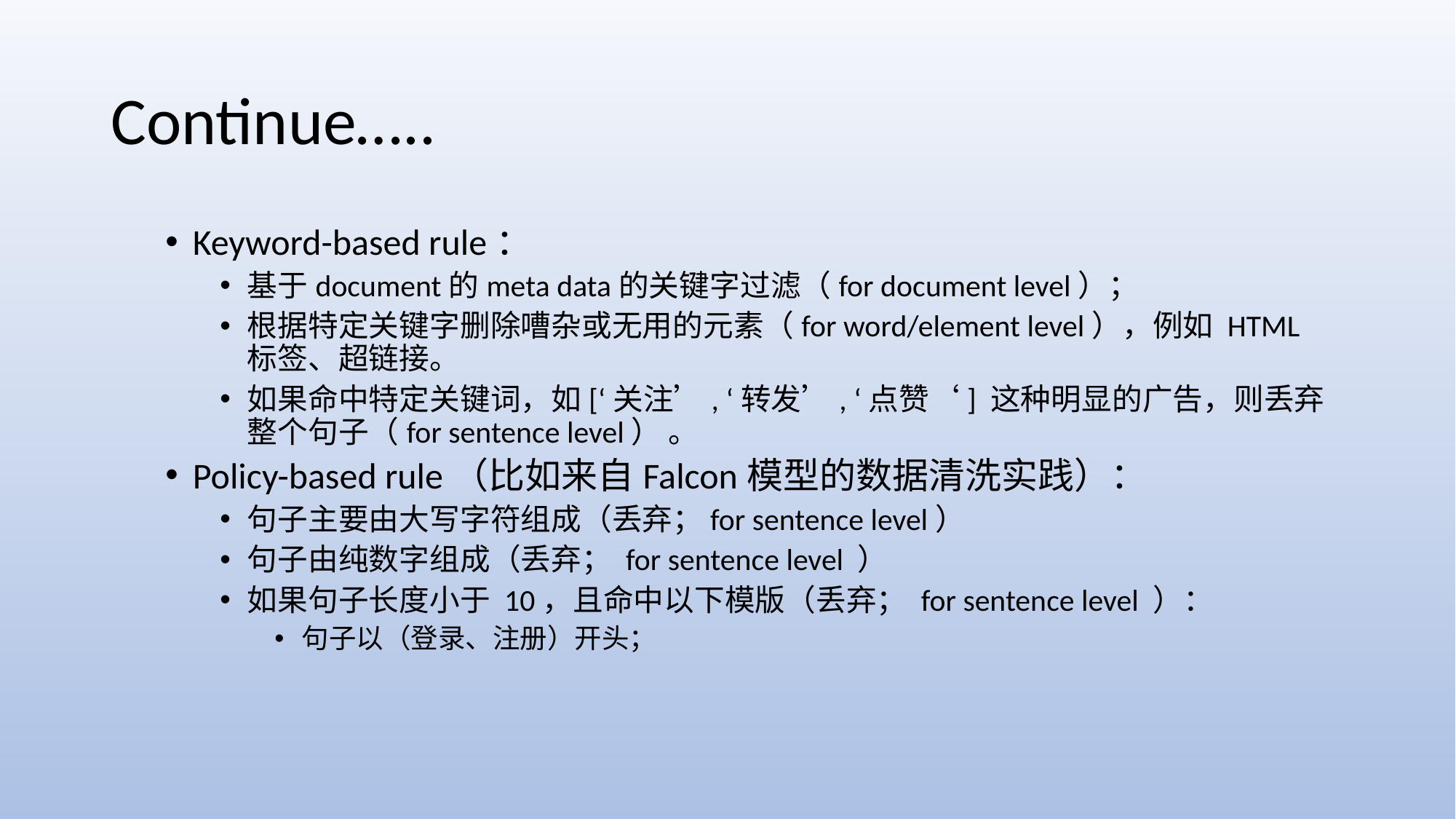

# Continue…..
Keyword-based rule：
基于document的meta data的关键字过滤（for document level）；
根据特定关键字删除嘈杂或无用的元素（for word/element level），例如 HTML 标签、超链接。
如果命中特定关键词，如[‘关注’, ‘转发’, ‘点赞‘] 这种明显的广告，则丢弃整个句子（for sentence level） 。
Policy-based rule（比如来自Falcon模型的数据清洗实践）：
句子主要由大写字符组成（丢弃；for sentence level）
句子由纯数字组成（丢弃； for sentence level ）
如果句子长度小于 10，且命中以下模版（丢弃； for sentence level ）：
句子以（登录、注册）开头；